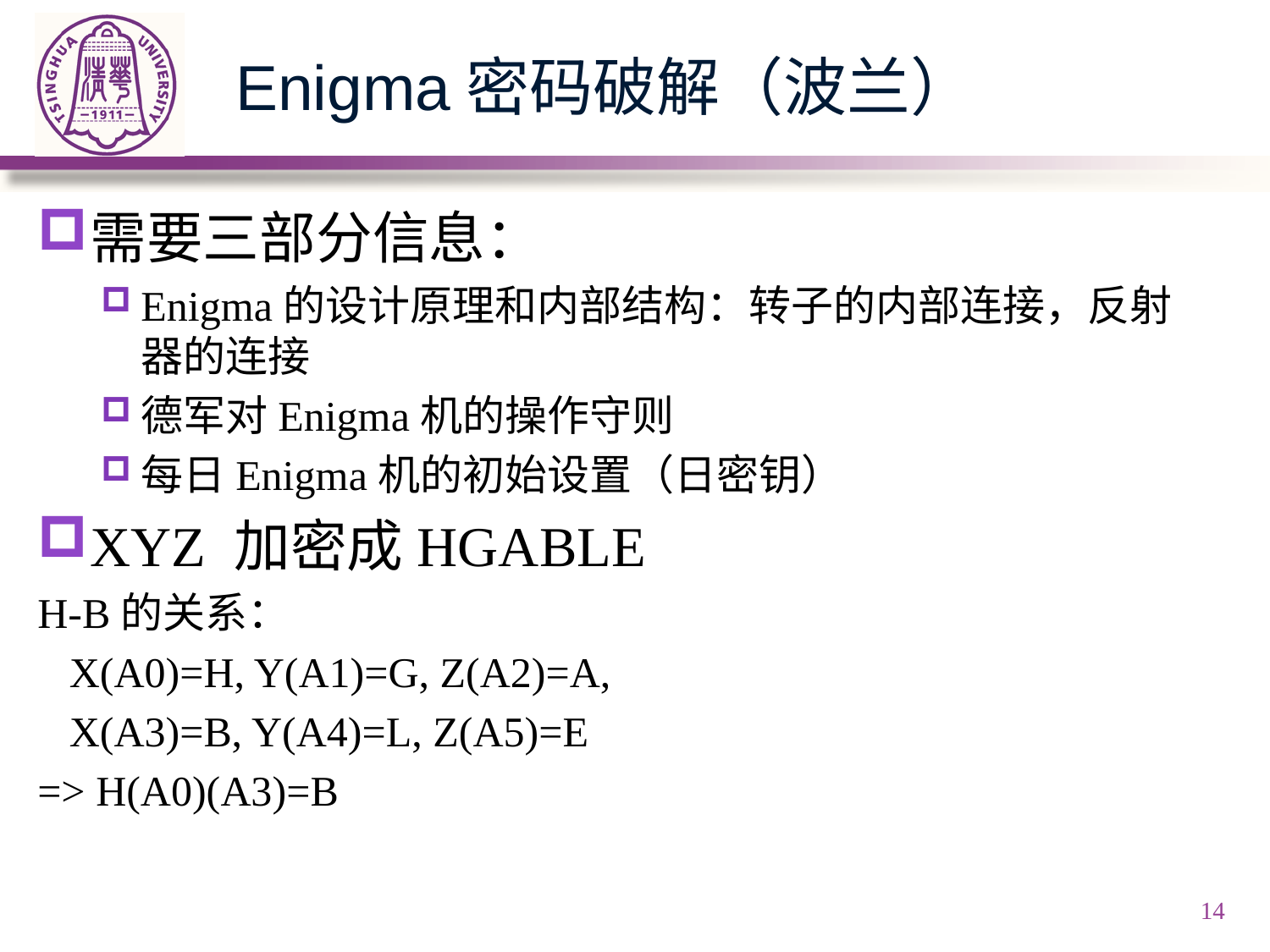

# Enigma密码破解（波兰）
需要三部分信息：
Enigma的设计原理和内部结构：转子的内部连接，反射器的连接
德军对Enigma机的操作守则
每日Enigma机的初始设置（日密钥）
XYZ 加密成HGABLE
H-B的关系：
   X(A0)=H, Y(A1)=G, Z(A2)=A,
   X(A3)=B, Y(A4)=L, Z(A5)=E
=> H(A0)(A3)=B
14